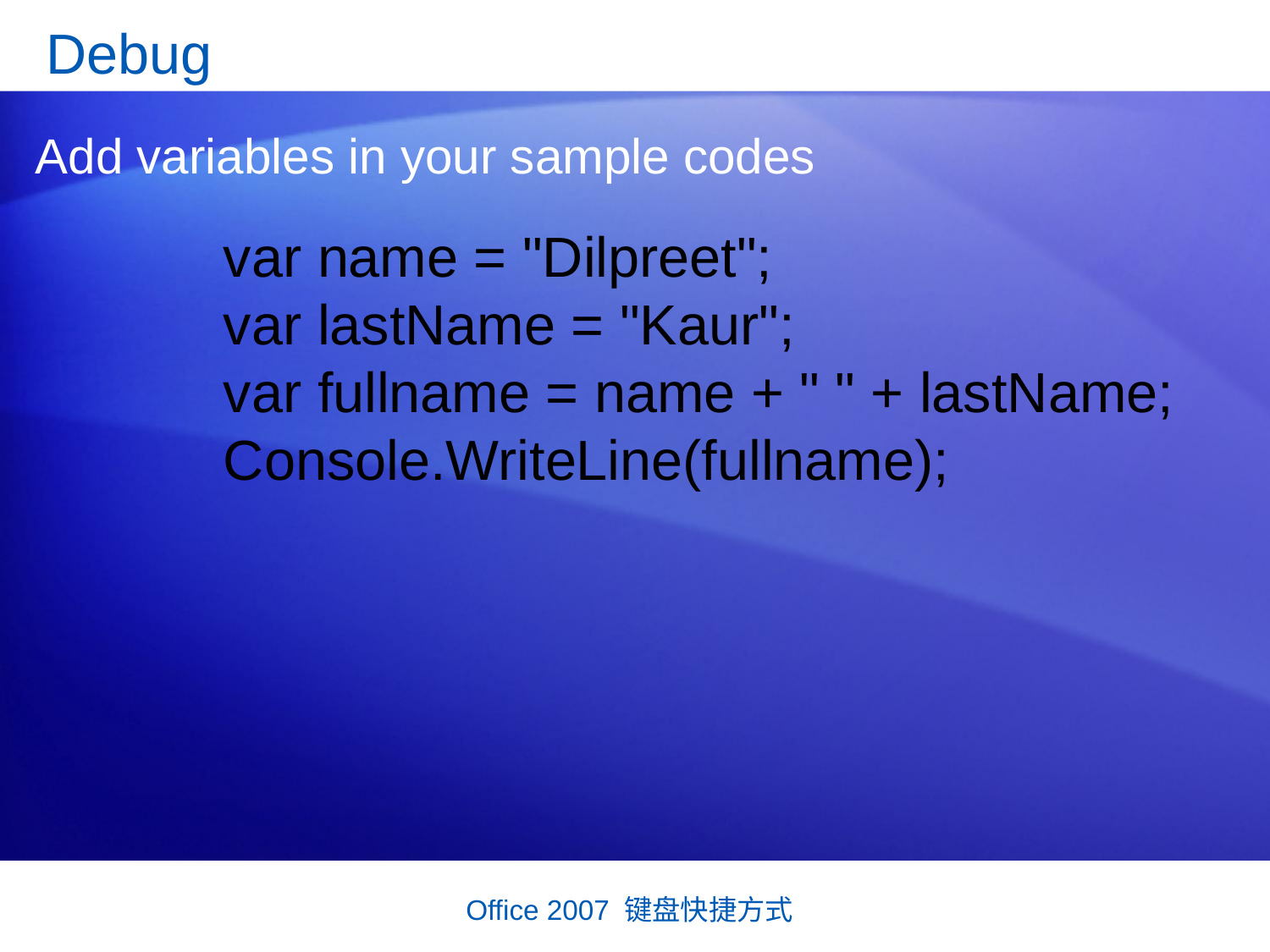

Debug
Add variables in your sample codes
            var name = "Dilpreet";
            var lastName = "Kaur";
            var fullname = name + " " + lastName;
            Console.WriteLine(fullname);

Office 2007 键盘快捷方式